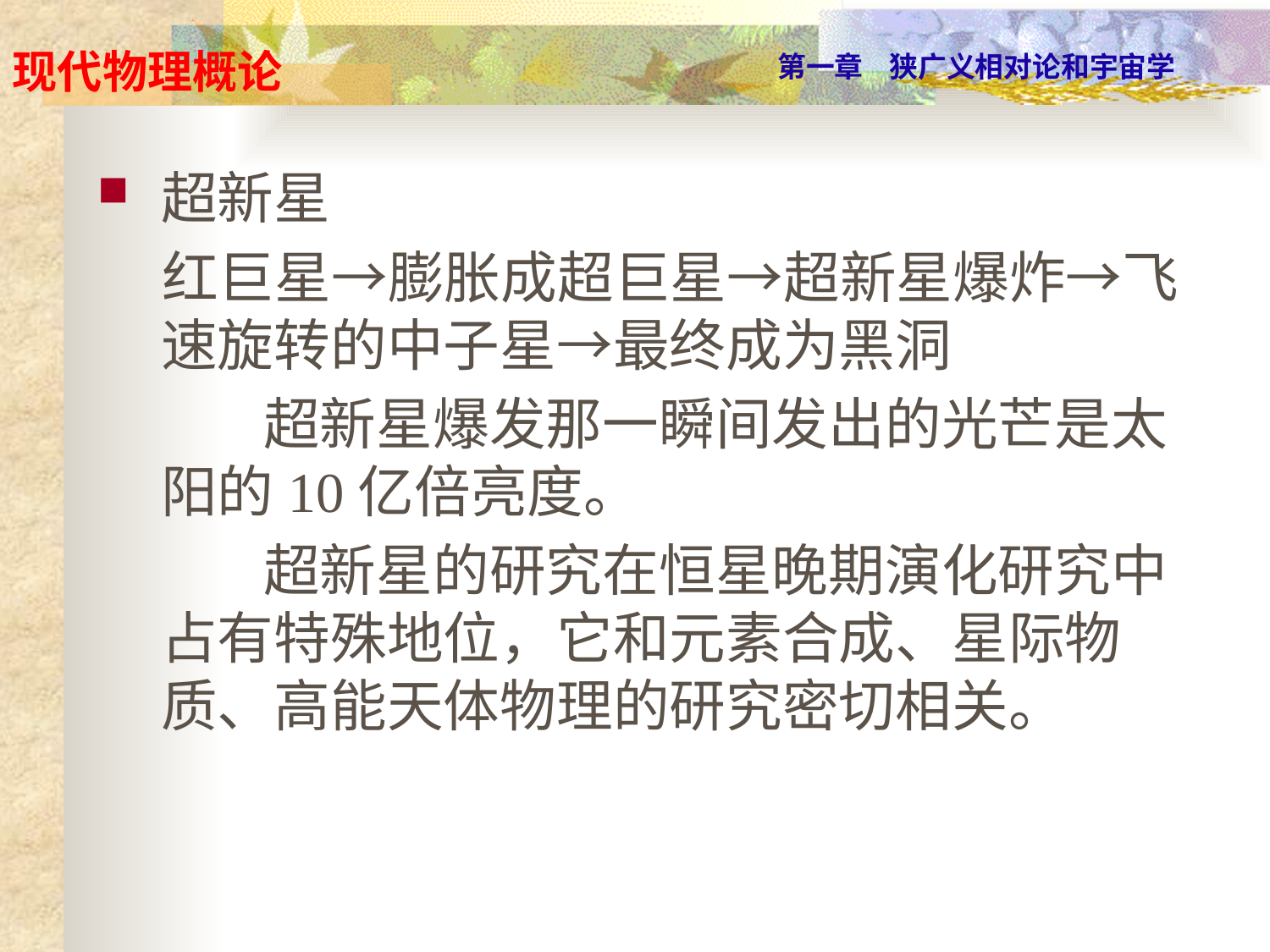

超新星
    红巨星→膨胀成超巨星→超新星爆炸→飞速旋转的中子星→最终成为黑洞
            超新星爆发那一瞬间发出的光芒是太阳的10亿倍亮度。
            超新星的研究在恒星晚期演化研究中占有特殊地位，它和元素合成、星际物质、高能天体物理的研究密切相关。